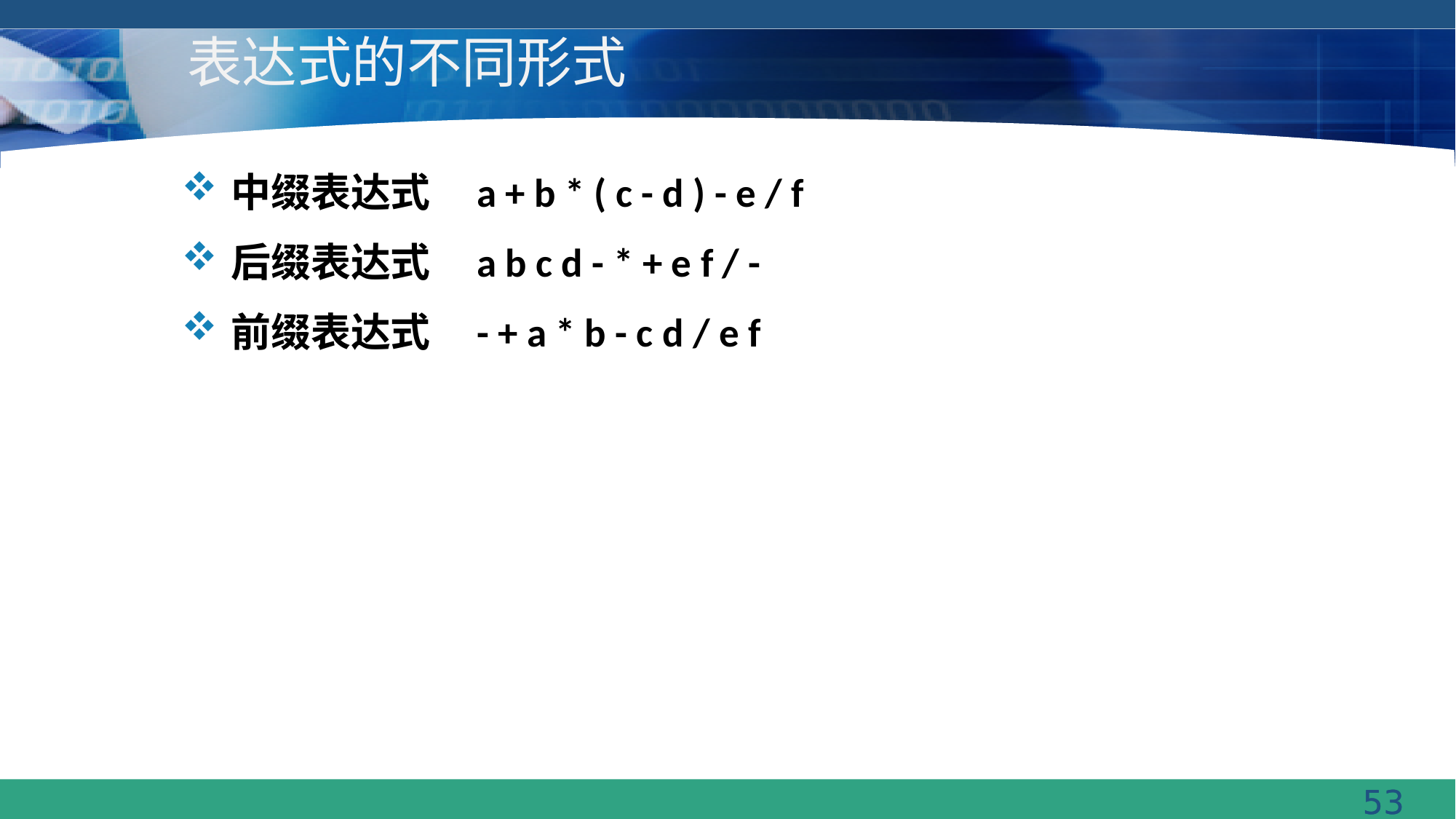

# 表达式的不同形式
中缀表达式    a + b * ( c - d ) - e / f
后缀表达式    a b c d - * + e f / -
前缀表达式    - + a * b - c d / e f